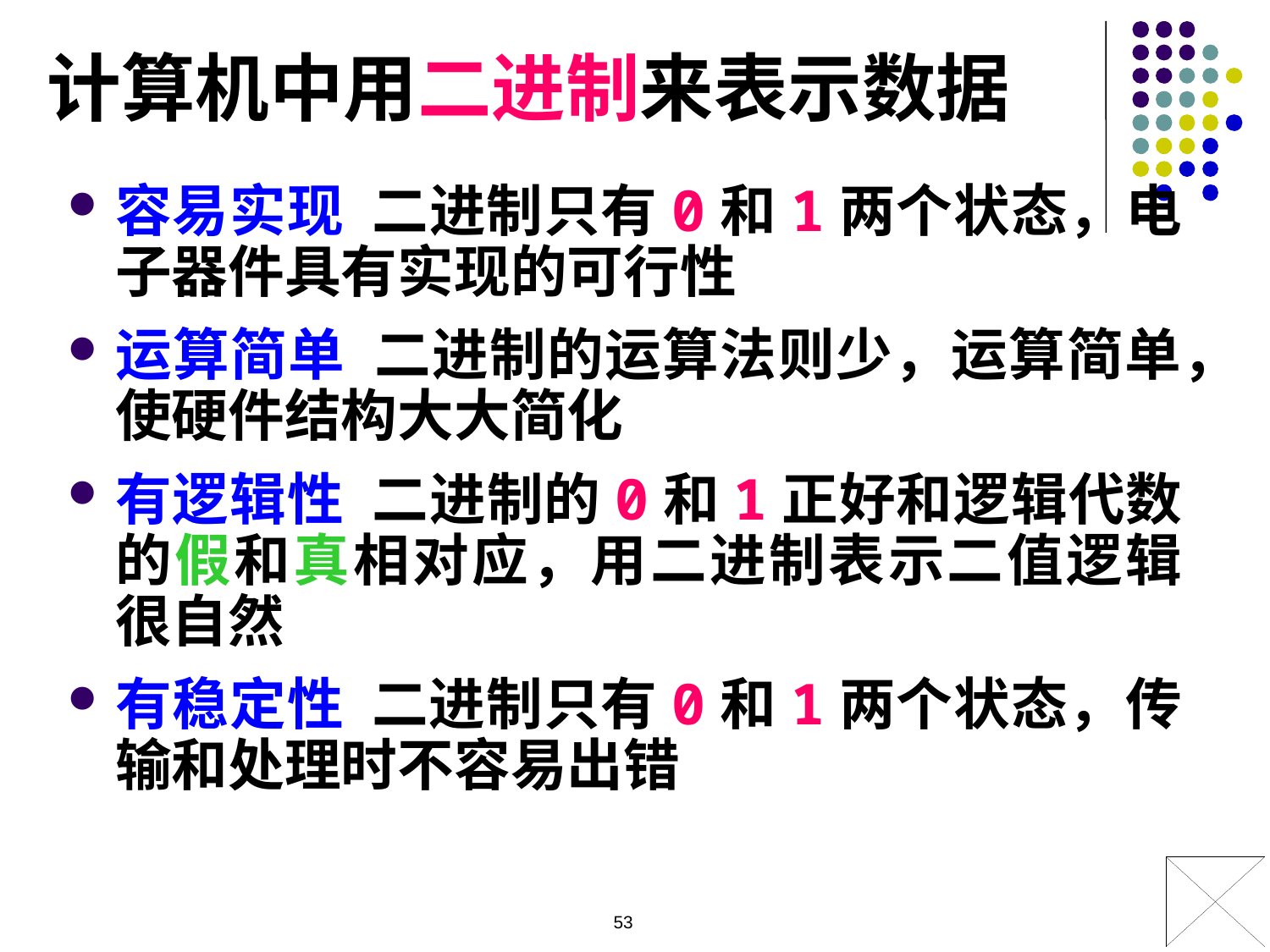

计算机中用二进制来表示数据
容易实现  二进制只有0和1两个状态，电子器件具有实现的可行性
运算简单  二进制的运算法则少，运算简单，使硬件结构大大简化
有逻辑性  二进制的0和1正好和逻辑代数的假和真相对应，用二进制表示二值逻辑很自然
有稳定性  二进制只有0和1两个状态，传输和处理时不容易出错
53